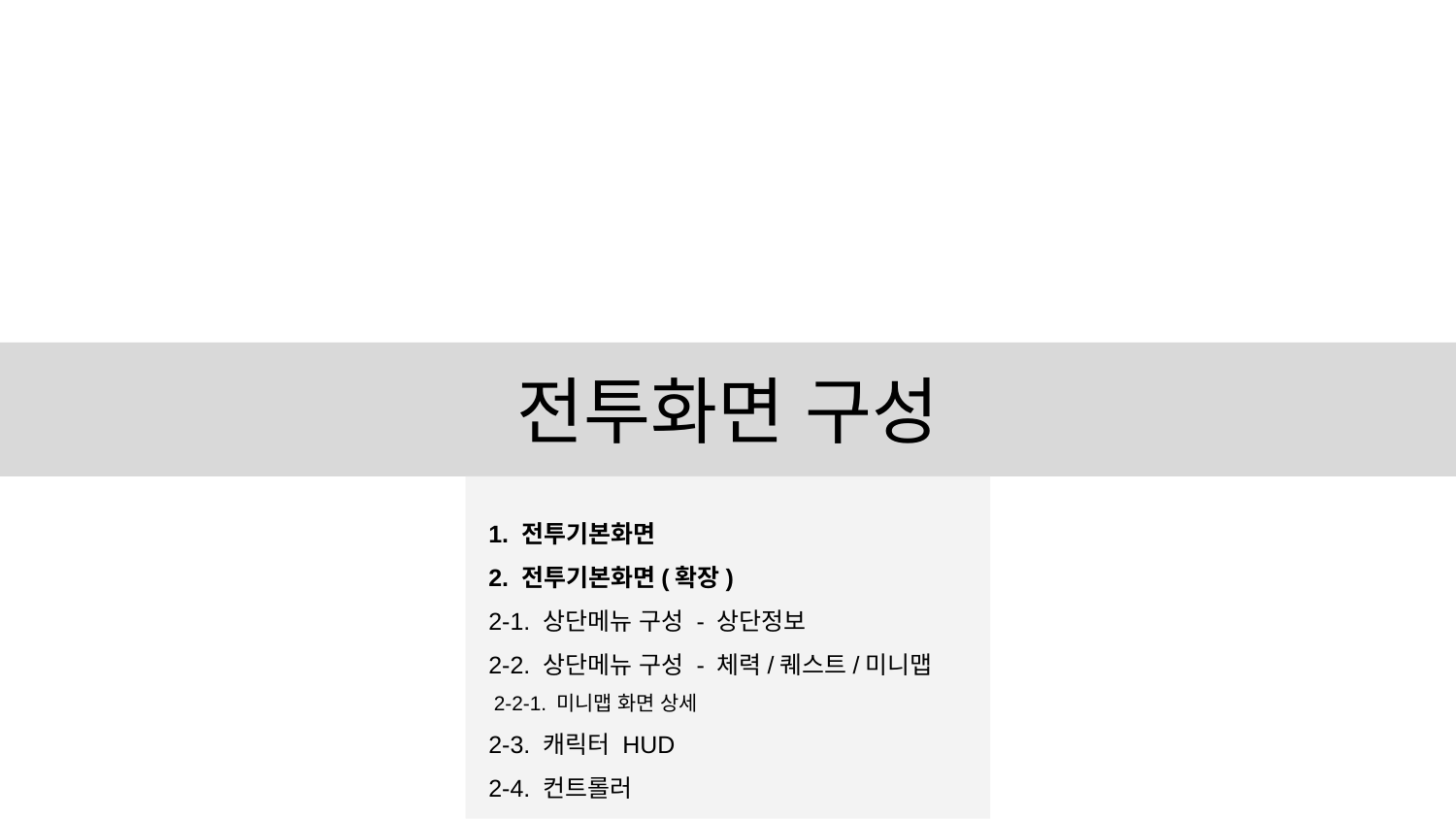

# 전투화면 구성
1. 전투기본화면
2. 전투기본화면(확장)
2-1. 상단메뉴 구성 - 상단정보
2-2. 상단메뉴 구성 - 체력/퀘스트/미니맵
 2-2-1. 미니맵 화면 상세
2-3. 캐릭터 HUD
2-4. 컨트롤러